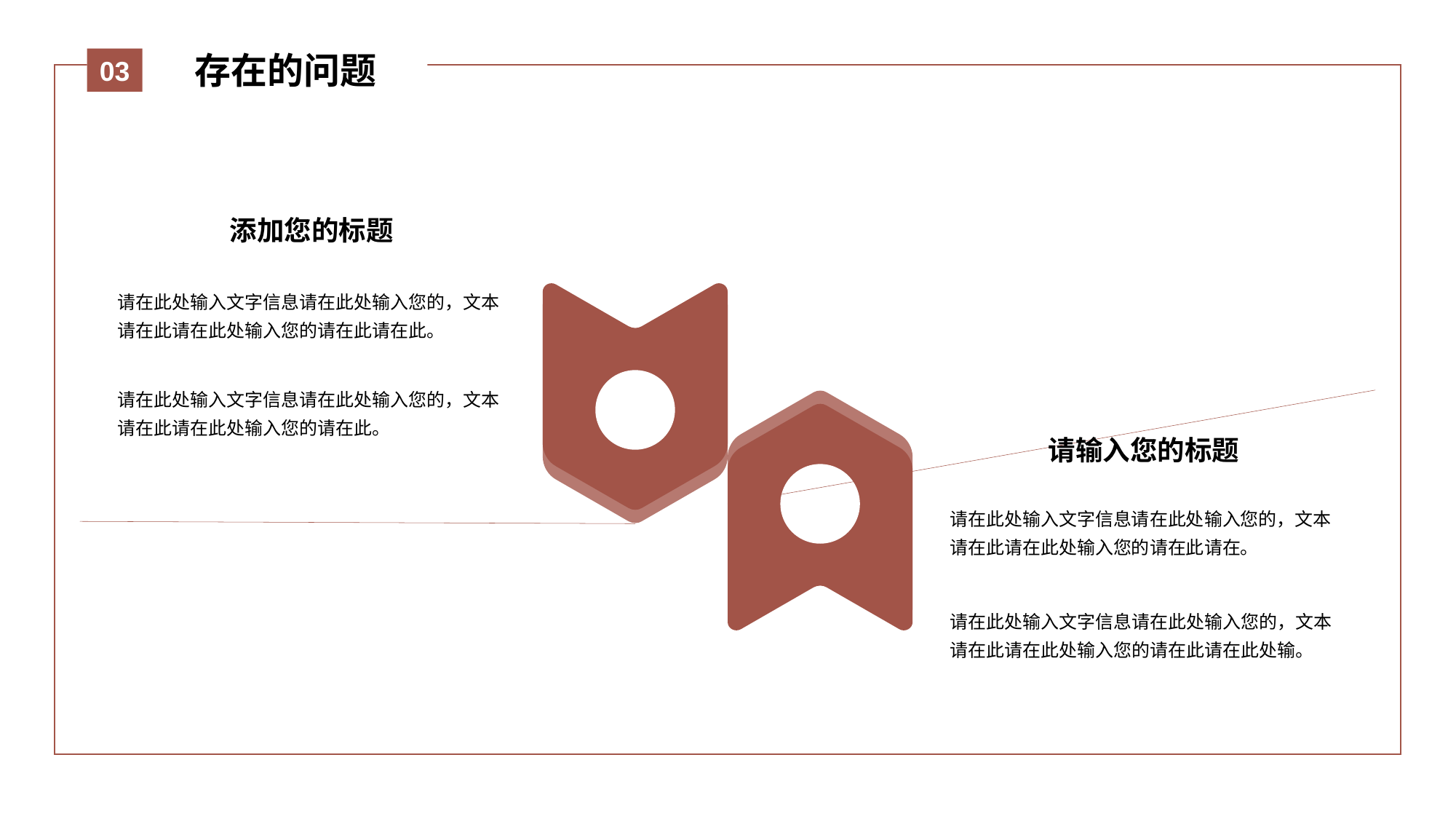

存在的问题
03
添加您的标题
请在此处输入文字信息请在此处输入您的，文本请在此请在此处输入您的请在此请在此。
请在此处输入文字信息请在此处输入您的，文本请在此请在此处输入您的请在此。

请输入您的标题
请在此处输入文字信息请在此处输入您的，文本请在此请在此处输入您的请在此请在。
请在此处输入文字信息请在此处输入您的，文本请在此请在此处输入您的请在此请在此处输。